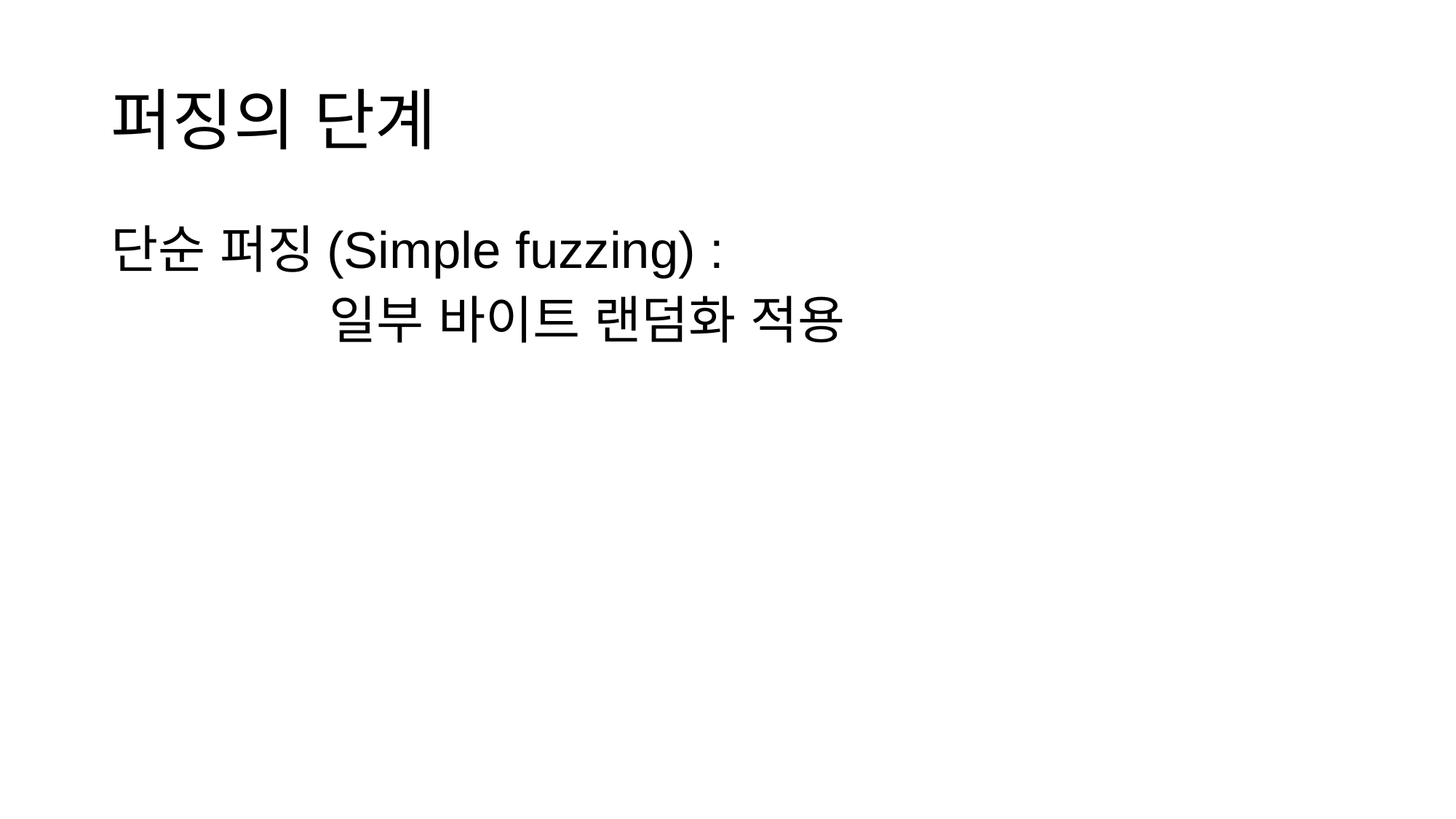

# 퍼징의 단계
단순 퍼징(Simple fuzzing) :
		일부 바이트 랜덤화 적용